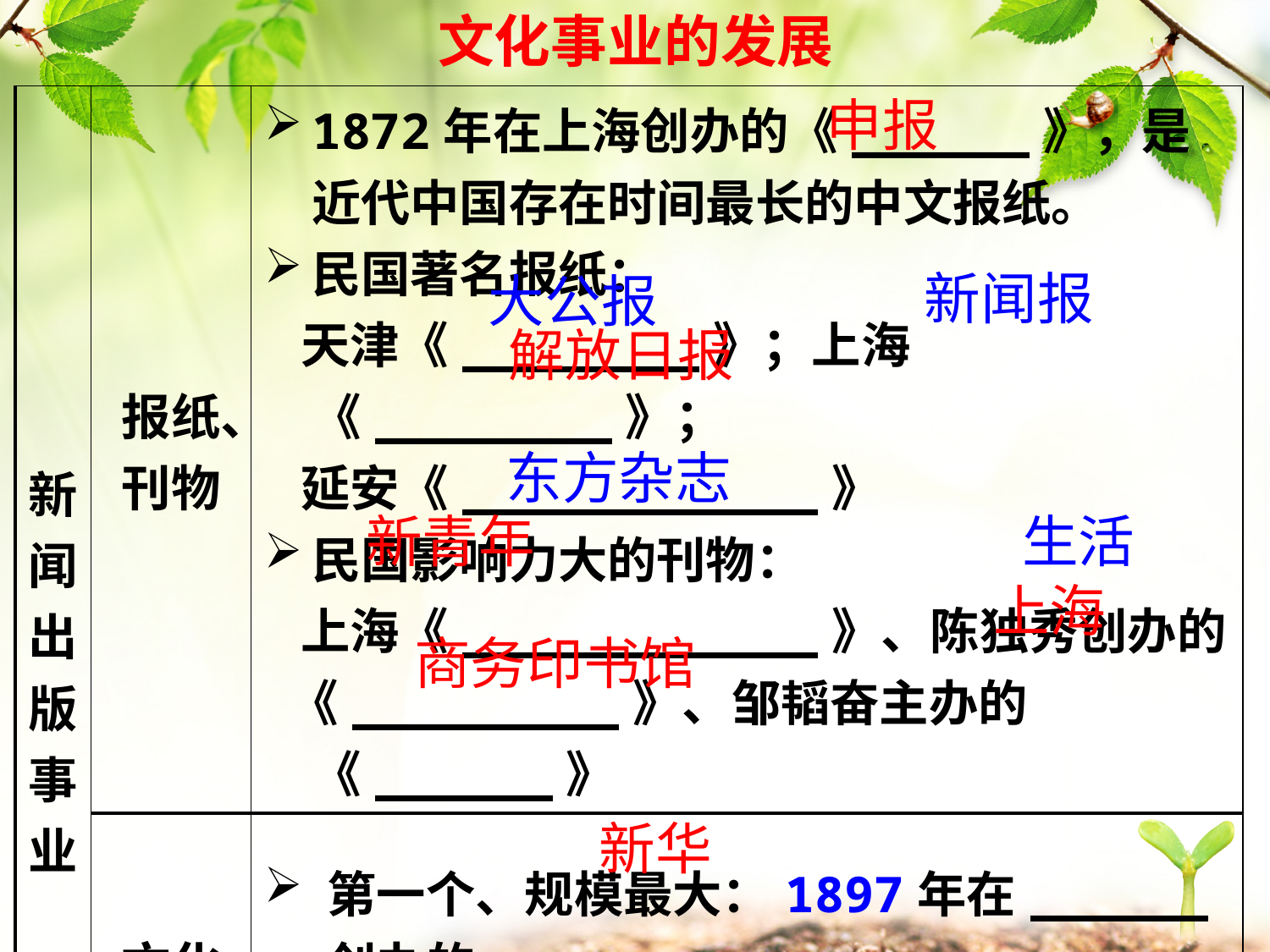

文化事业的发展
申报
| 新闻出版事业 | 报纸、 刊物 | 1872年在上海创办的《\_\_\_\_\_\_》，是近代中国存在时间最长的中文报纸。 民国著名报纸： 天津《\_\_\_\_\_\_\_\_》；上海《\_\_\_\_\_\_\_\_》； 延安《\_\_\_\_\_\_\_\_\_\_\_\_》 民国影响力大的刊物： 上海《\_\_\_\_\_\_\_\_\_\_\_\_》、陈独秀创办的 《\_\_\_\_\_\_\_\_\_》、邹韬奋主办的《\_\_\_\_\_\_》 |
| --- | --- | --- |
|  | 文化 出版 机构 | 第一个、规模最大：1897年在\_\_\_\_\_\_创办的\_\_\_\_\_\_\_\_\_\_\_\_\_\_ 其它影响力大的出版机构： 中华书局、开明书店、生活书店等 解放区内：\_\_\_\_\_\_书店 |
新闻报
大公报
解放日报
东方杂志
新青年
生活
上海
商务印书馆
新华